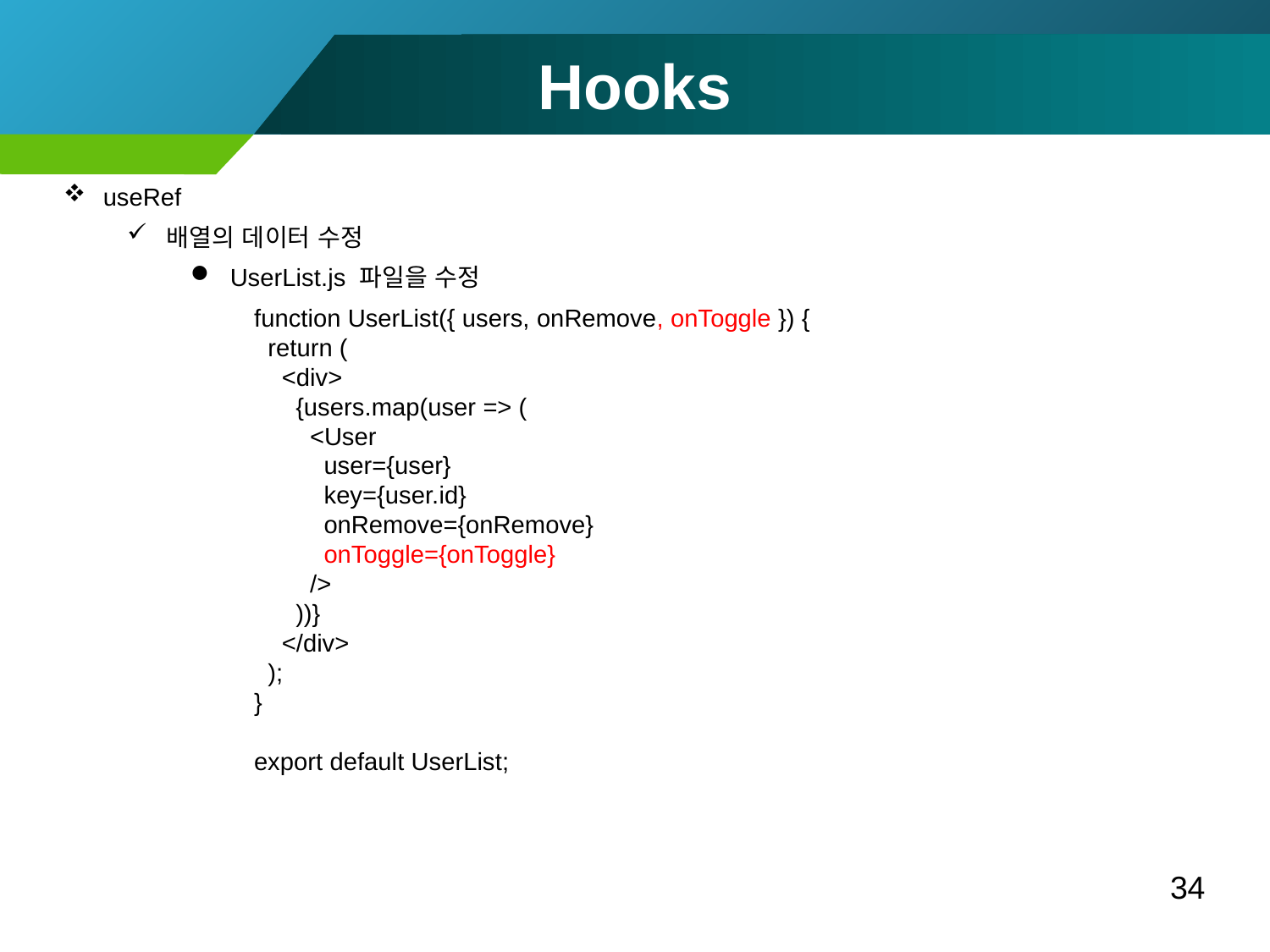

Hooks
useRef
배열의 데이터 수정
UserList.js 파일을 수정
function UserList({ users, onRemove, onToggle }) {
  return (
    <div>
      {users.map(user => (
        <User
          user={user}
          key={user.id}
          onRemove={onRemove}
          onToggle={onToggle}
        />
      ))}
    </div>
  );
}

export default UserList;
34